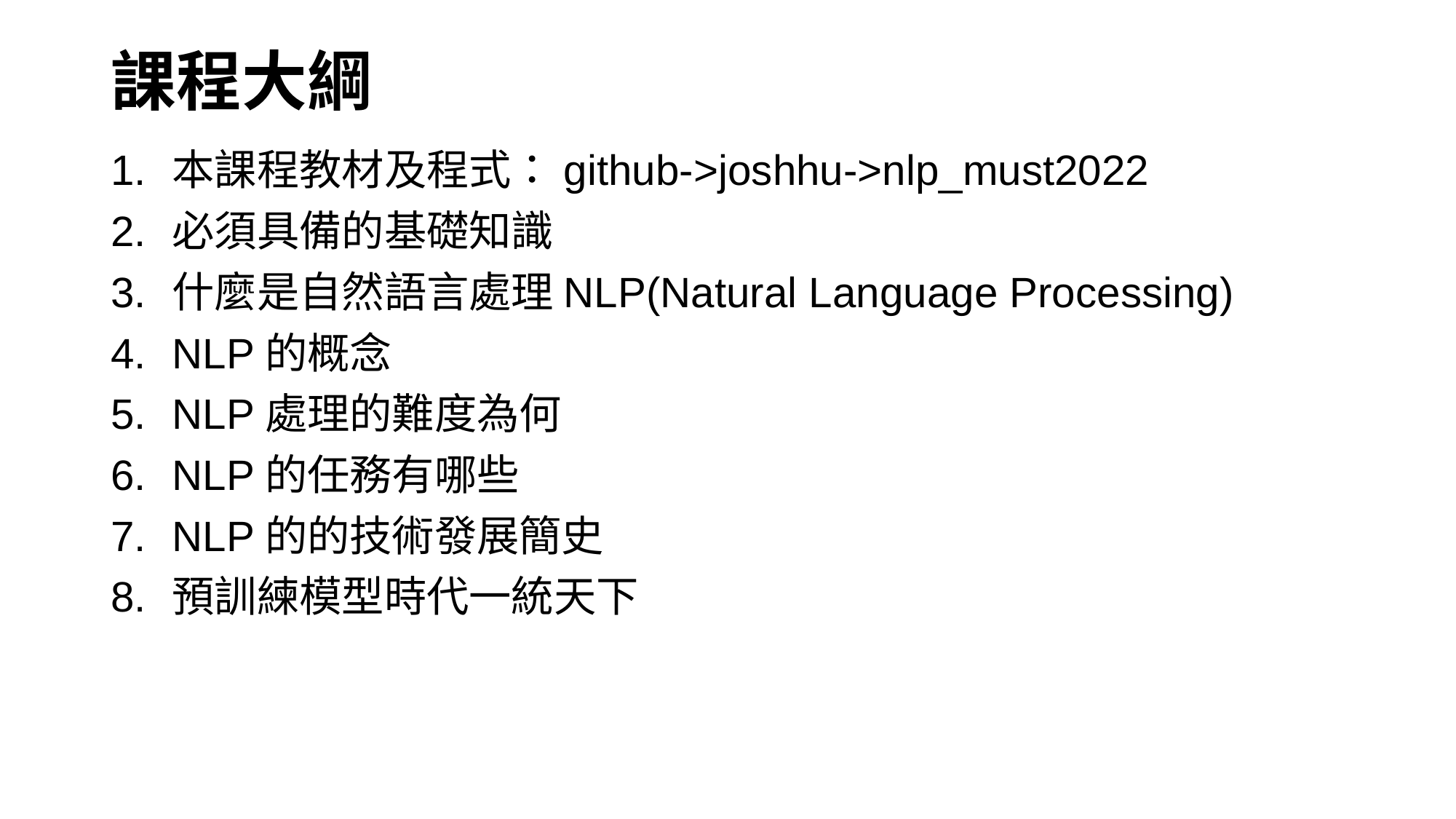

# 課程大綱
本課程教材及程式：github->joshhu->nlp_must2022
必須具備的基礎知識
什麼是自然語言處理NLP(Natural Language Processing)
NLP的概念
NLP處理的難度為何
NLP的任務有哪些
NLP的的技術發展簡史
預訓練模型時代一統天下